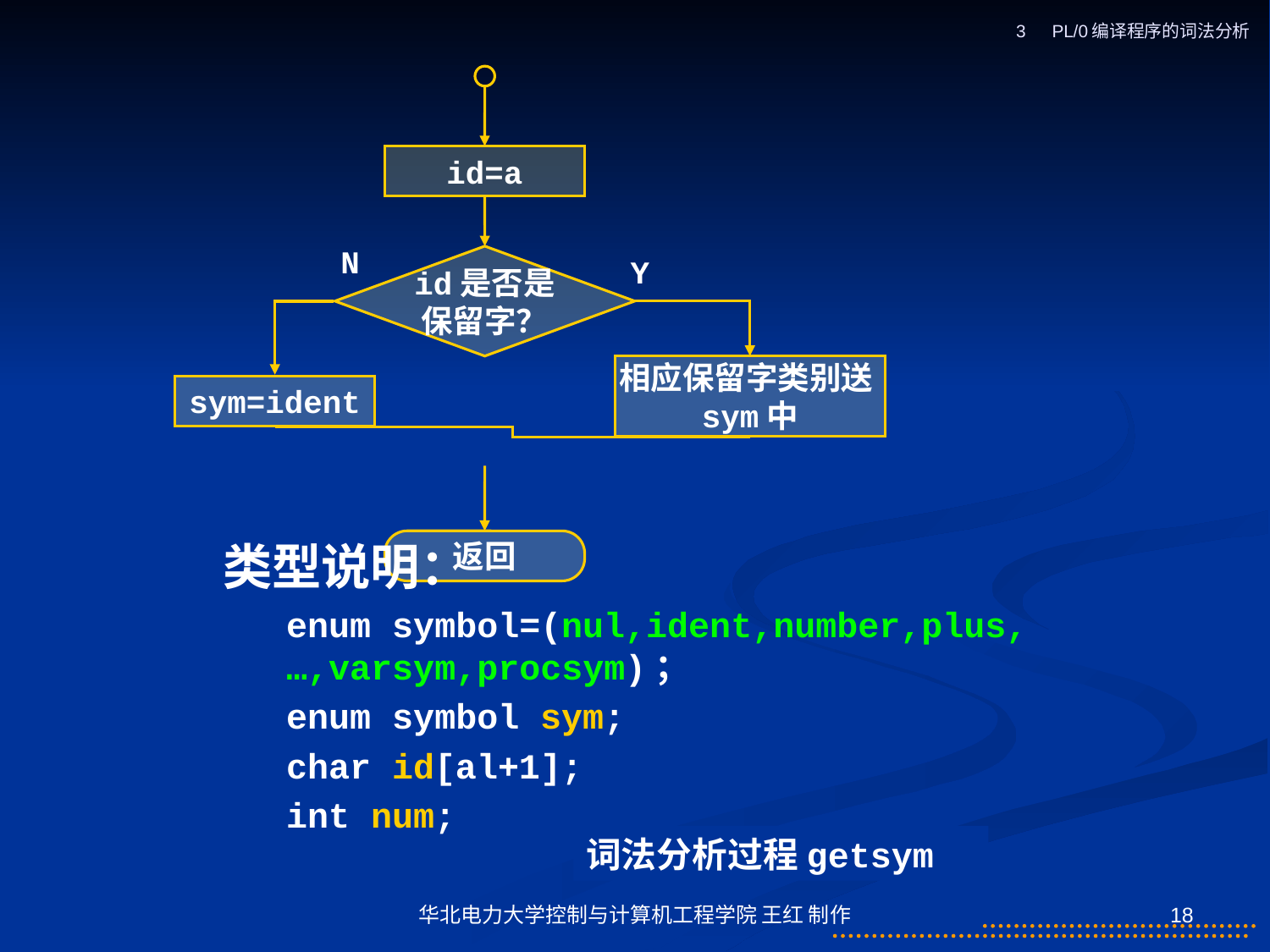

3　PL/0编译程序的词法分析

id=a
N
id是否是保留字？
Y
相应保留字类别送sym中
sym=ident

返回
类型说明：
enum symbol=(nul,ident,number,plus,…,varsym,procsym)；
enum symbol sym;
char id[al+1];
int num;
词法分析过程getsym
华北电力大学控制与计算机工程学院 王红 制作
18